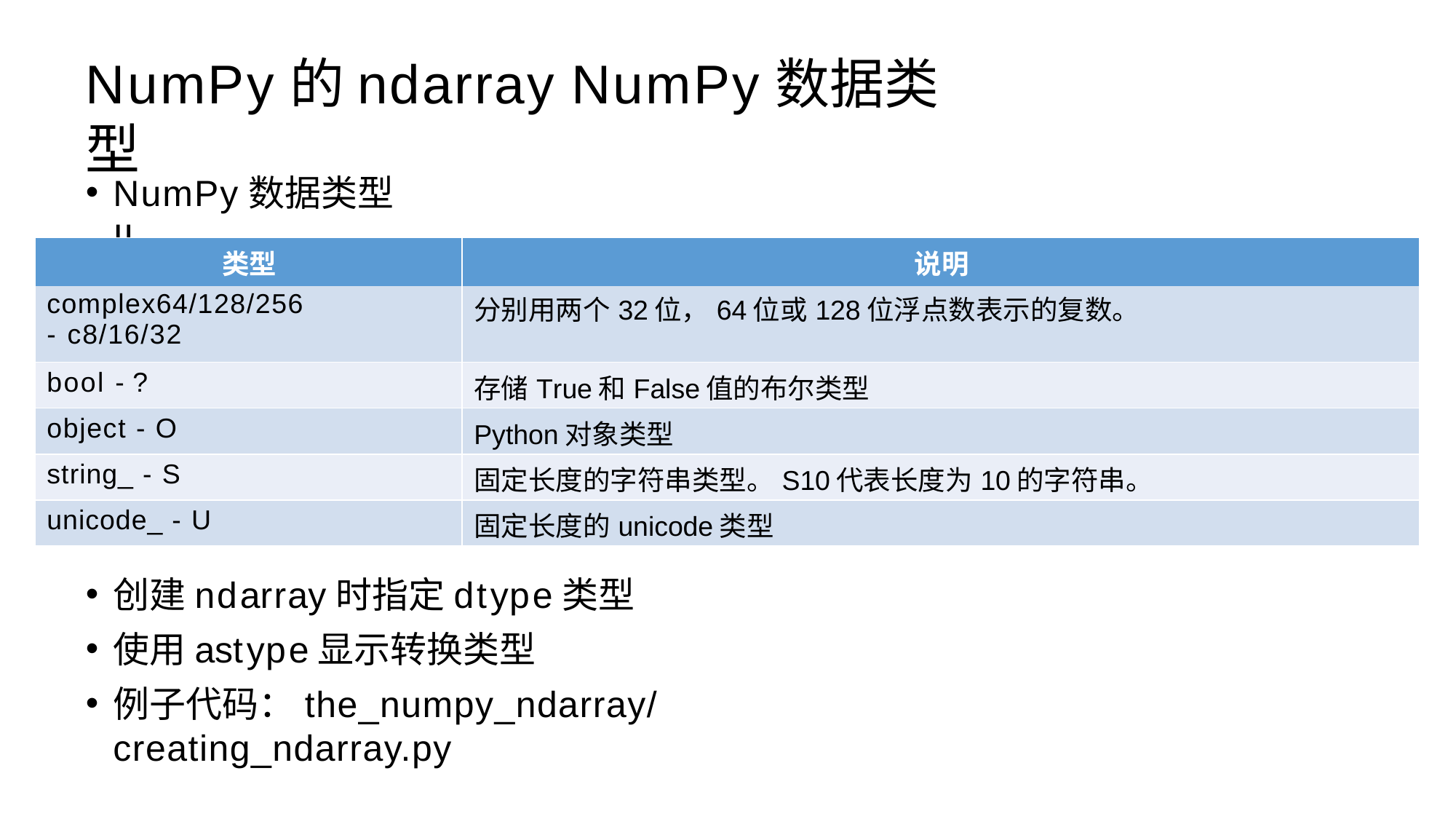

# NumPy的ndarray NumPy数据类型
NumPy数据类型 II
| 类型 | 说明 |
| --- | --- |
| complex64/128/256 - c8/16/32 | 分别用两个32位，64位或128位浮点数表示的复数。 |
| bool - ? | 存储True和False值的布尔类型 |
| object - O | Python对象类型 |
| string\_ - S | 固定长度的字符串类型。S10代表长度为10的字符串。 |
| unicode\_ - U | 固定长度的unicode类型 |
创建ndarray时指定dtype类型
使用astype显示转换类型
例子代码：the_numpy_ndarray/creating_ndarray.py